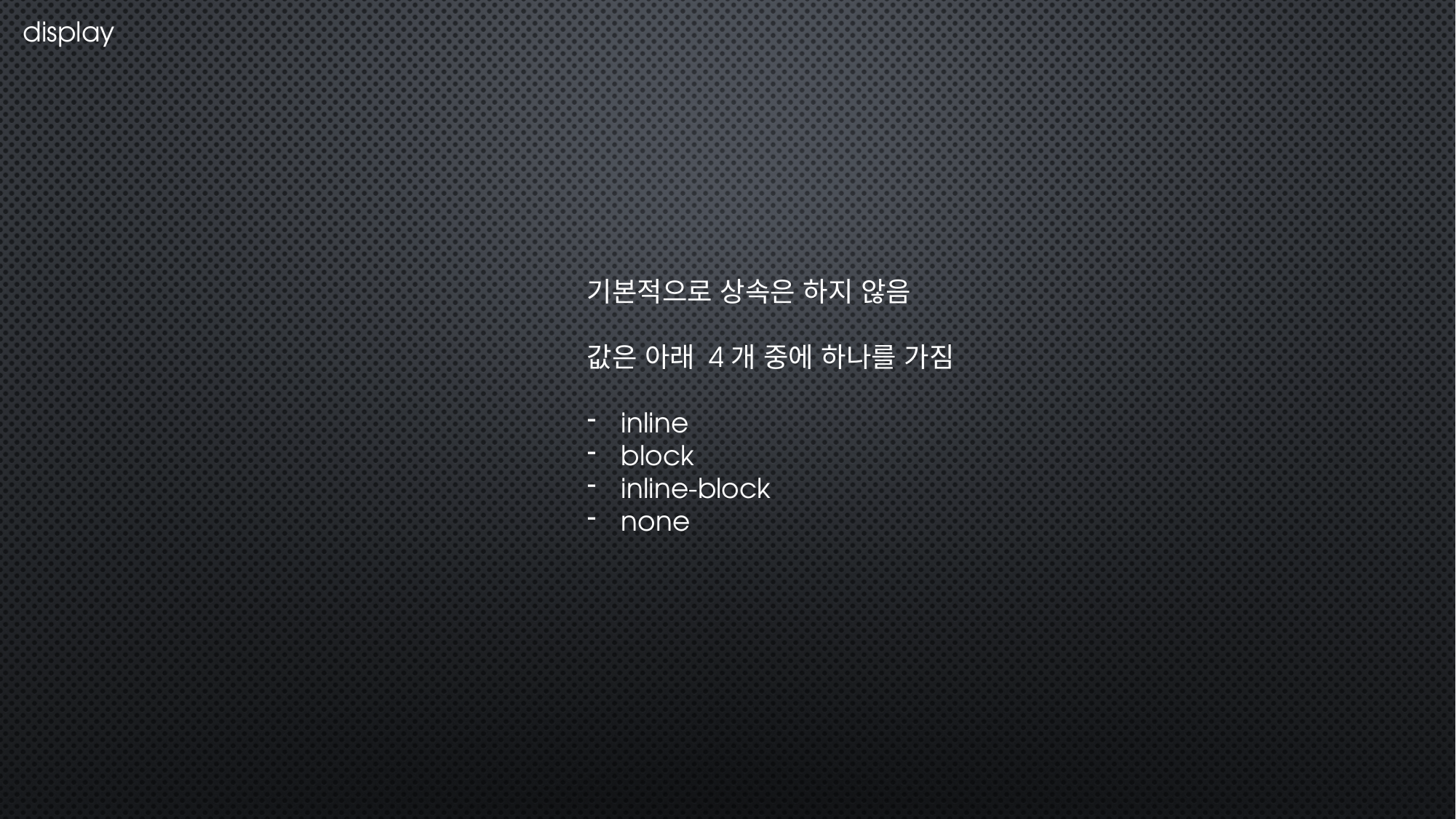

display
기본적으로 상속은 하지 않음

값은 아래 4개 중에 하나를 가짐

inline
block
inline-block
none